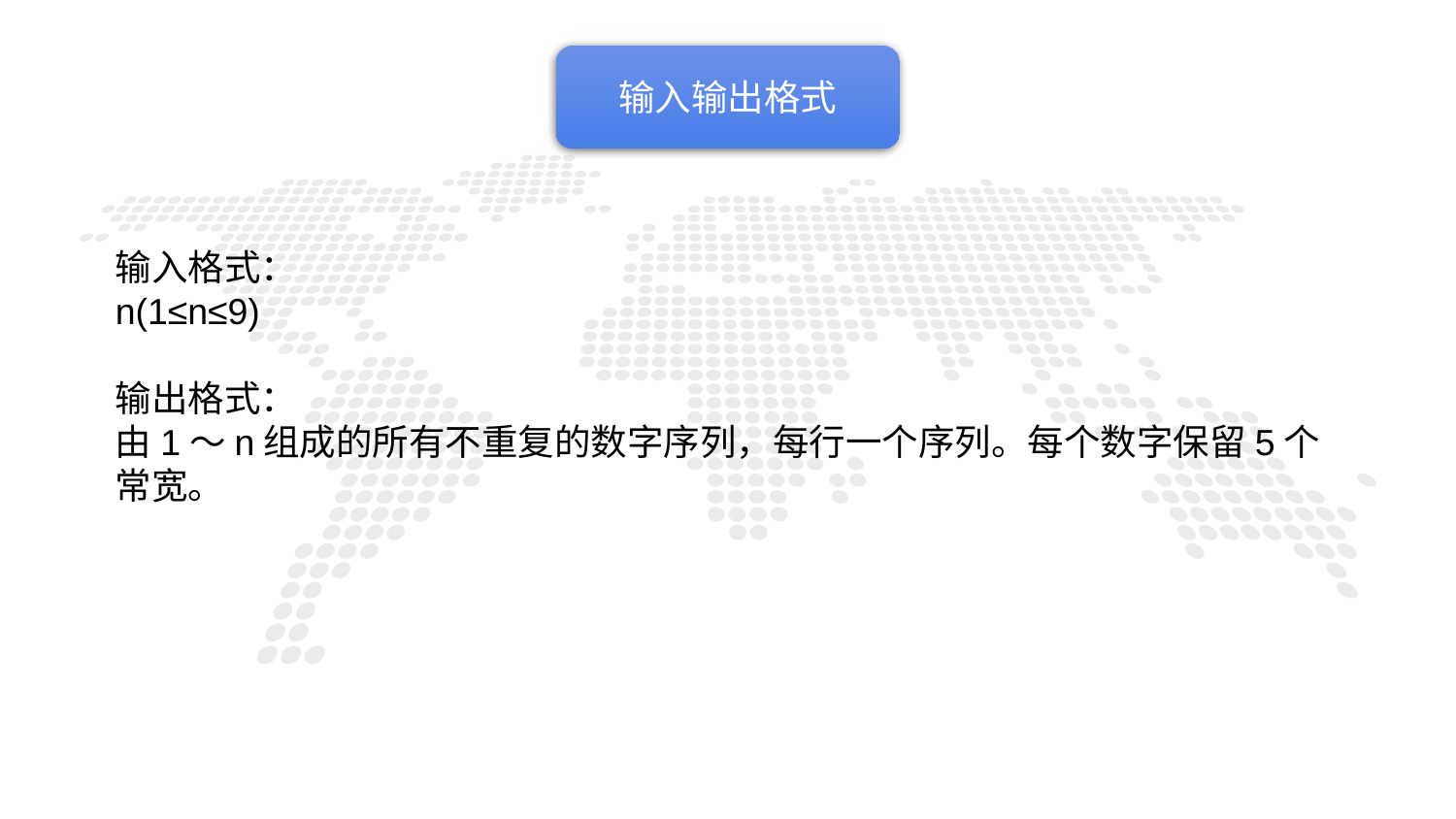

输入输出格式
输入格式：
n(1≤n≤9)

输出格式：
由1～n组成的所有不重复的数字序列，每行一个序列。每个数字保留5个常宽。